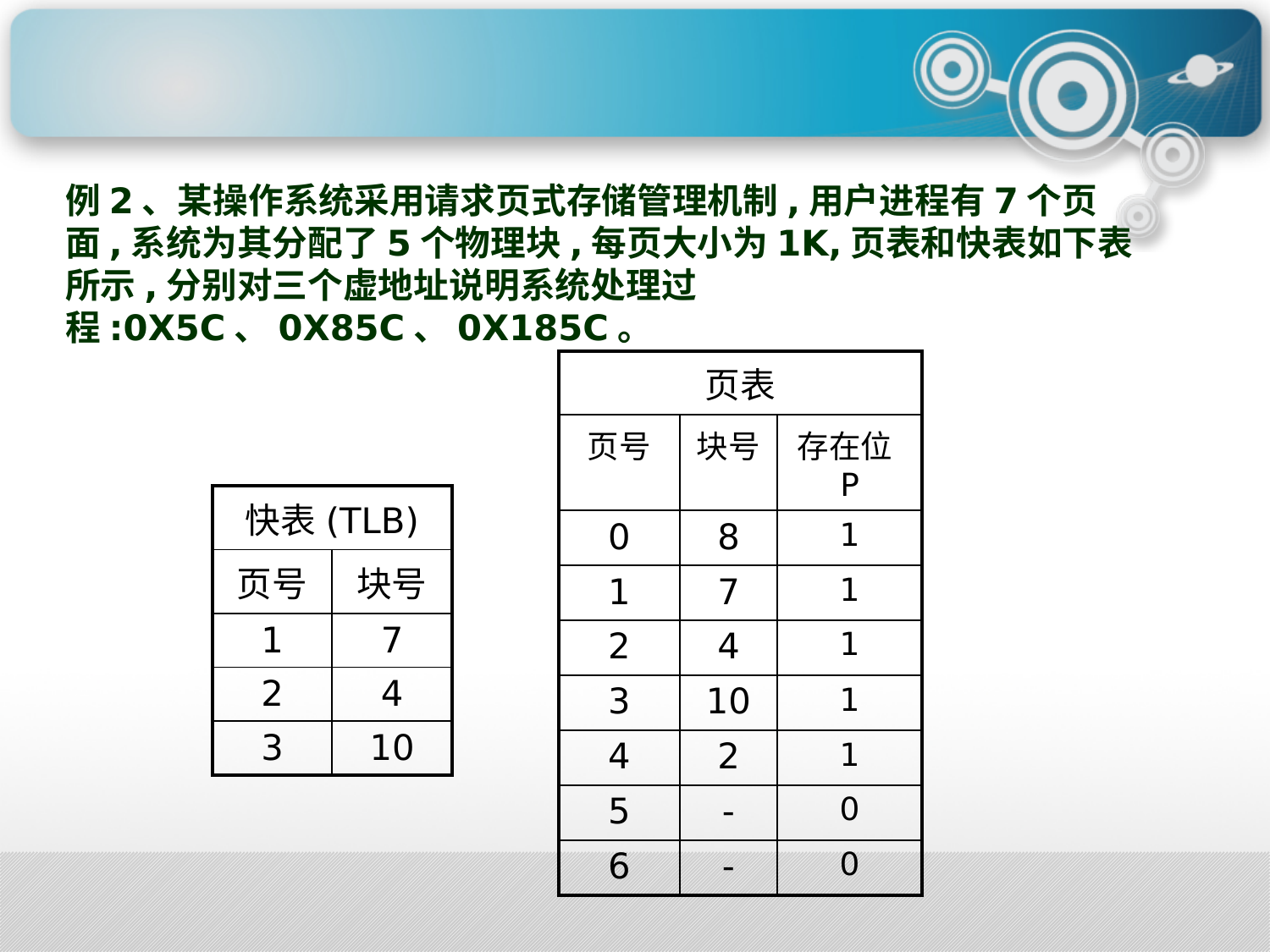

例2、某操作系统采用请求页式存储管理机制,用户进程有7个页面,系统为其分配了5个物理块,每页大小为1K,页表和快表如下表所示,分别对三个虚地址说明系统处理过程:0X5C、0X85C、0X185C。
| 页表 |  |  |
| --- | --- | --- |
| 页号 | 块号 | 存在位P |
| 0 | 8 | 1 |
| 1 | 7 | 1 |
| 2 | 4 | 1 |
| 3 | 10 | 1 |
| 4 | 2 | 1 |
| 5 | - | 0 |
| 6 | - | 0 |
| 快表(TLB) |  |
| --- | --- |
| 页号 | 块号 |
| 1 | 7 |
| 2 | 4 |
| 3 | 10 |